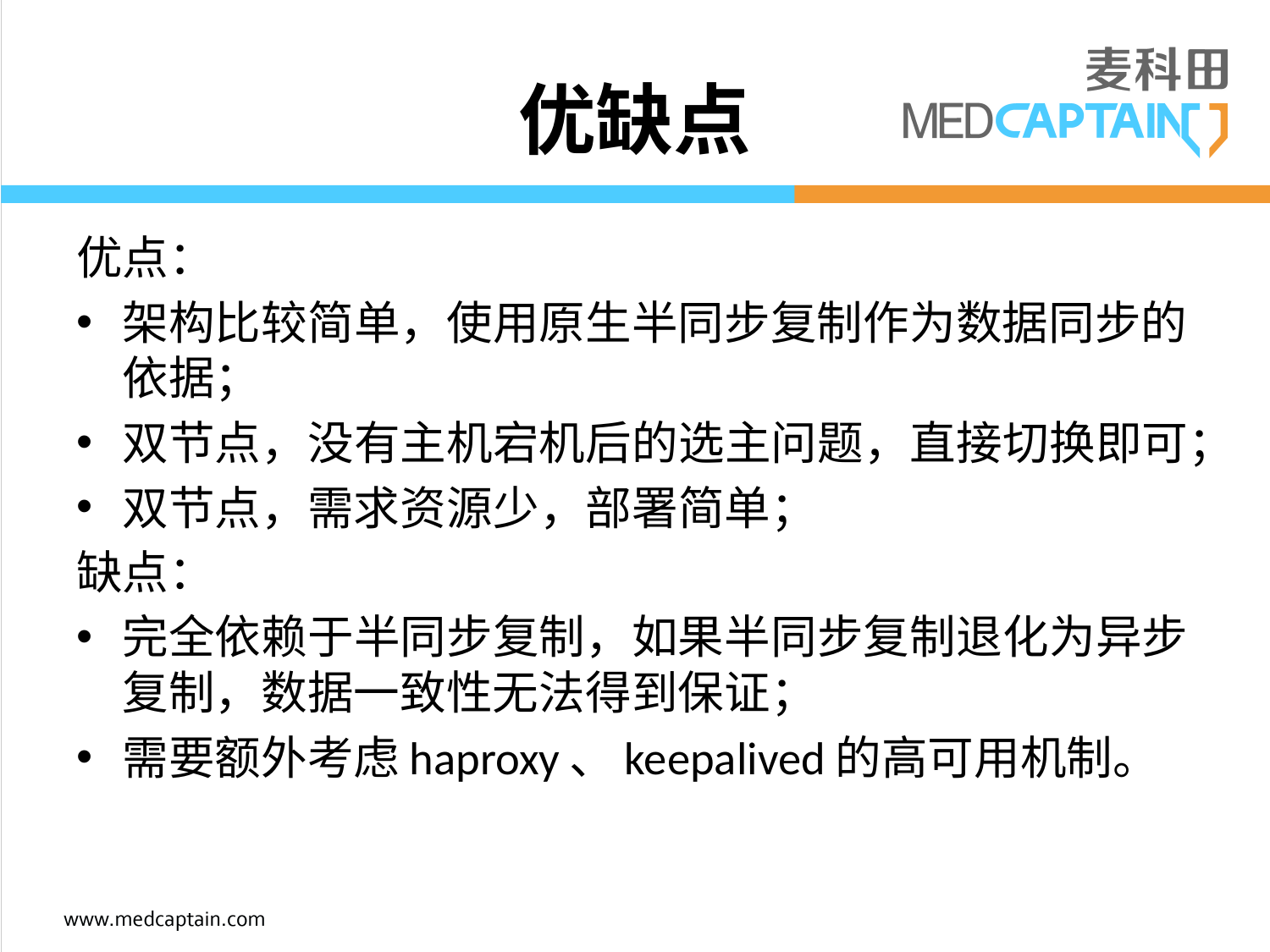

# 优缺点
优点：
架构比较简单，使用原生半同步复制作为数据同步的依据；
双节点，没有主机宕机后的选主问题，直接切换即可；
双节点，需求资源少，部署简单；
缺点：
完全依赖于半同步复制，如果半同步复制退化为异步复制，数据一致性无法得到保证；
需要额外考虑haproxy、keepalived的高可用机制。